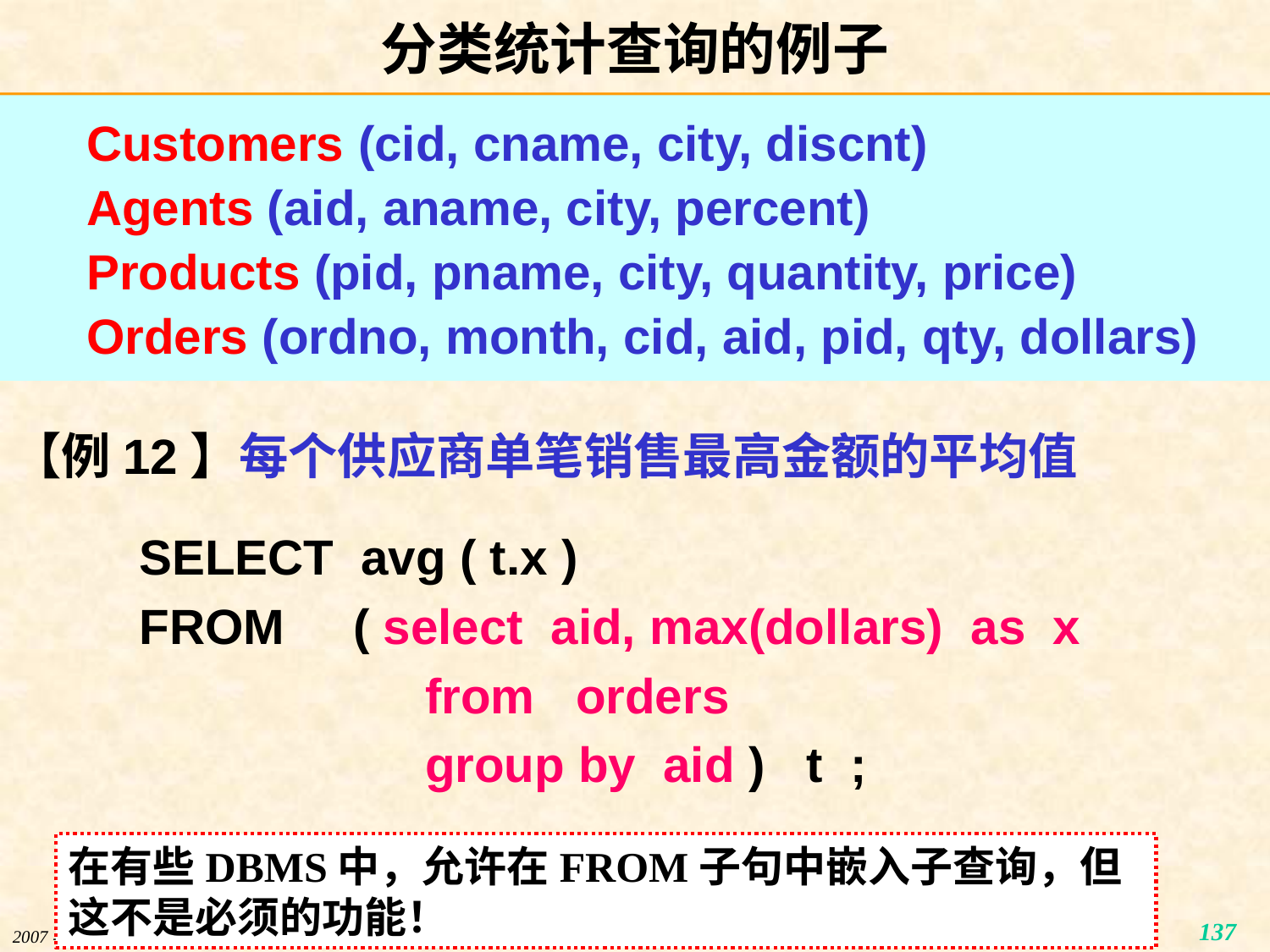

# 分类统计查询的例子

Customers (cid, cname, city, discnt)
Agents (aid, aname, city, percent)
Products (pid, pname, city, quantity, price)
Orders (ordno, month, cid, aid, pid, qty, dollars)
【例12】每个供应商单笔销售最高金额的平均值
SELECT  avg ( t.x )
FROM     ( select  aid, max(dollars)  as  x
		from   orders
		group by  aid )   t  ;
在有些DBMS中，允许在FROM子句中嵌入子查询，但这不是必须的功能！
137
2007年度-教育部-IBM精品课程-南京大学计算机科学与技术系